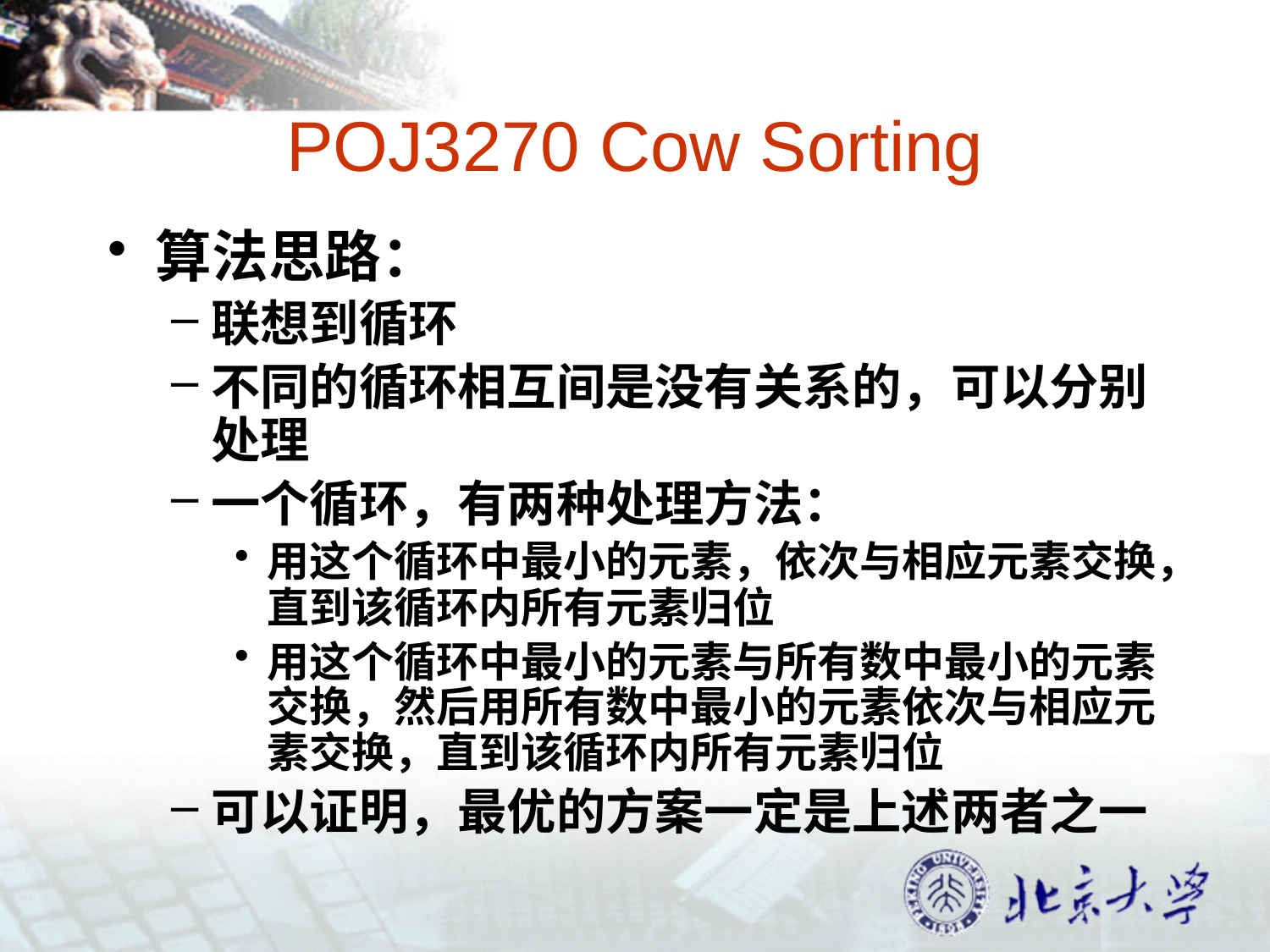

# POJ3270 Cow Sorting
算法思路：
联想到循环
不同的循环相互间是没有关系的，可以分别处理
一个循环，有两种处理方法：
用这个循环中最小的元素，依次与相应元素交换，直到该循环内所有元素归位
用这个循环中最小的元素与所有数中最小的元素交换，然后用所有数中最小的元素依次与相应元素交换，直到该循环内所有元素归位
可以证明，最优的方案一定是上述两者之一